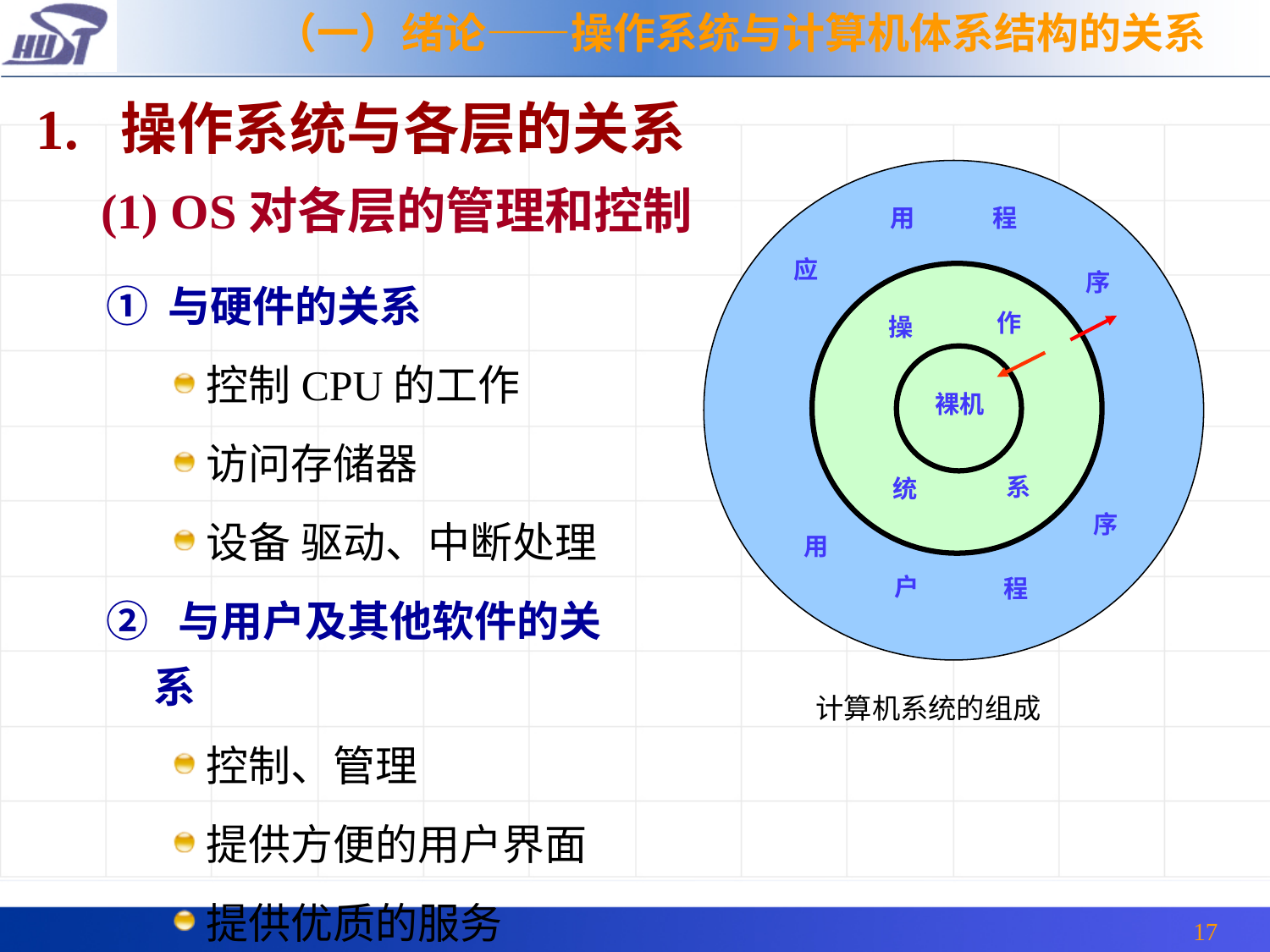

（一）绪论——操作系统与计算机体系结构的关系
1.  操作系统与各层的关系

用
程
应
序

作
操

裸机
系
统
序
用
户
程
(1) OS对各层的管理和控制
① 与硬件的关系
控制CPU的工作
访问存储器
设备 驱动、中断处理
②  与用户及其他软件的关系
控制、管理
提供方便的用户界面
提供优质的服务

计算机系统的组成
17